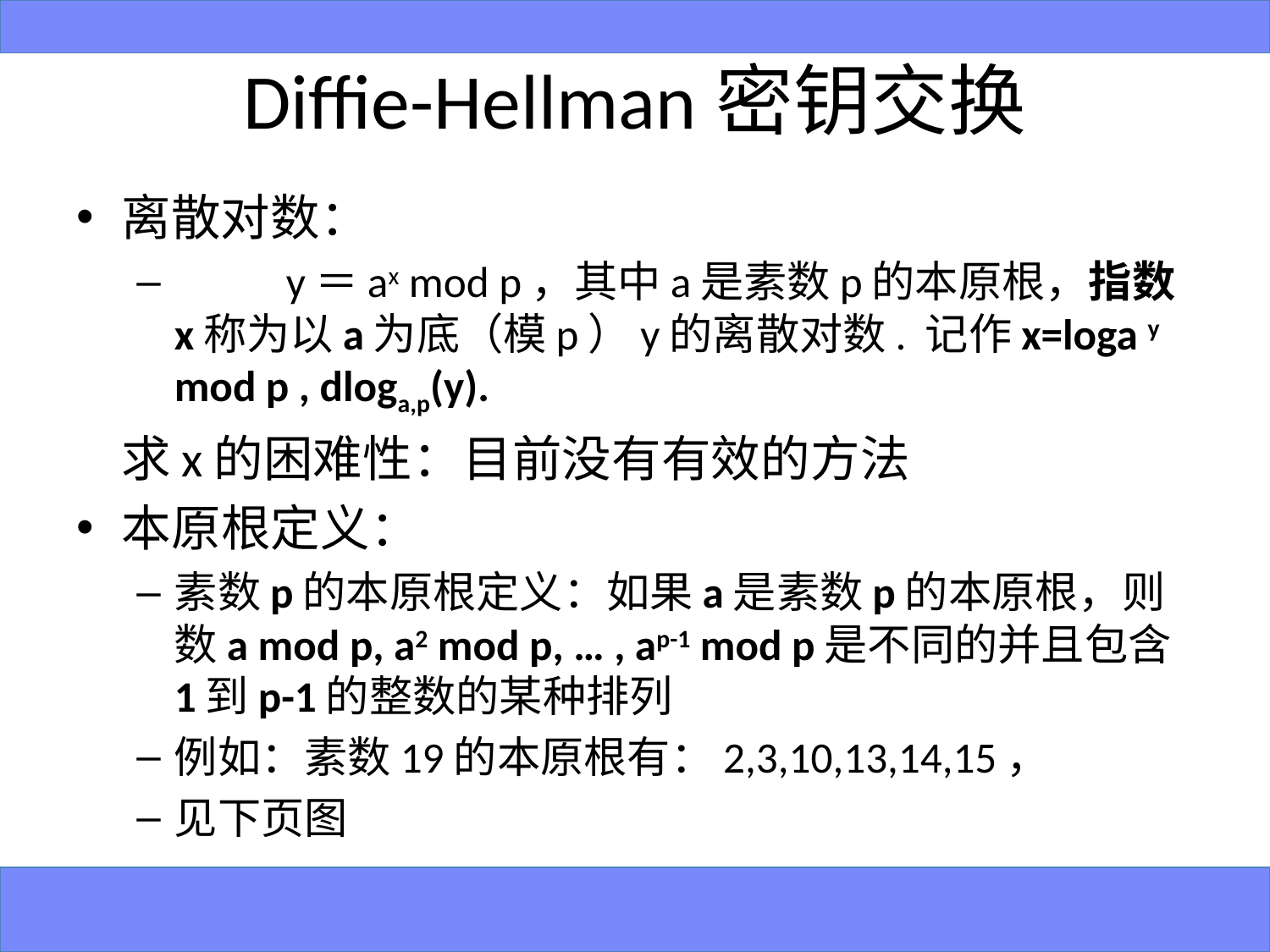

# Diffie-Hellman密钥交换
离散对数：
	y＝ax mod p，其中a是素数p的本原根，指数x称为以a为底（模p）y的离散对数. 记作x=loga y mod p , dloga,p(y).
	求x的困难性：目前没有有效的方法
本原根定义：
素数p的本原根定义：如果a是素数p的本原根，则数a mod p, a2 mod p, … , ap-1 mod p是不同的并且包含1到p-1的整数的某种排列
例如：素数19的本原根有：2,3,10,13,14,15，
见下页图